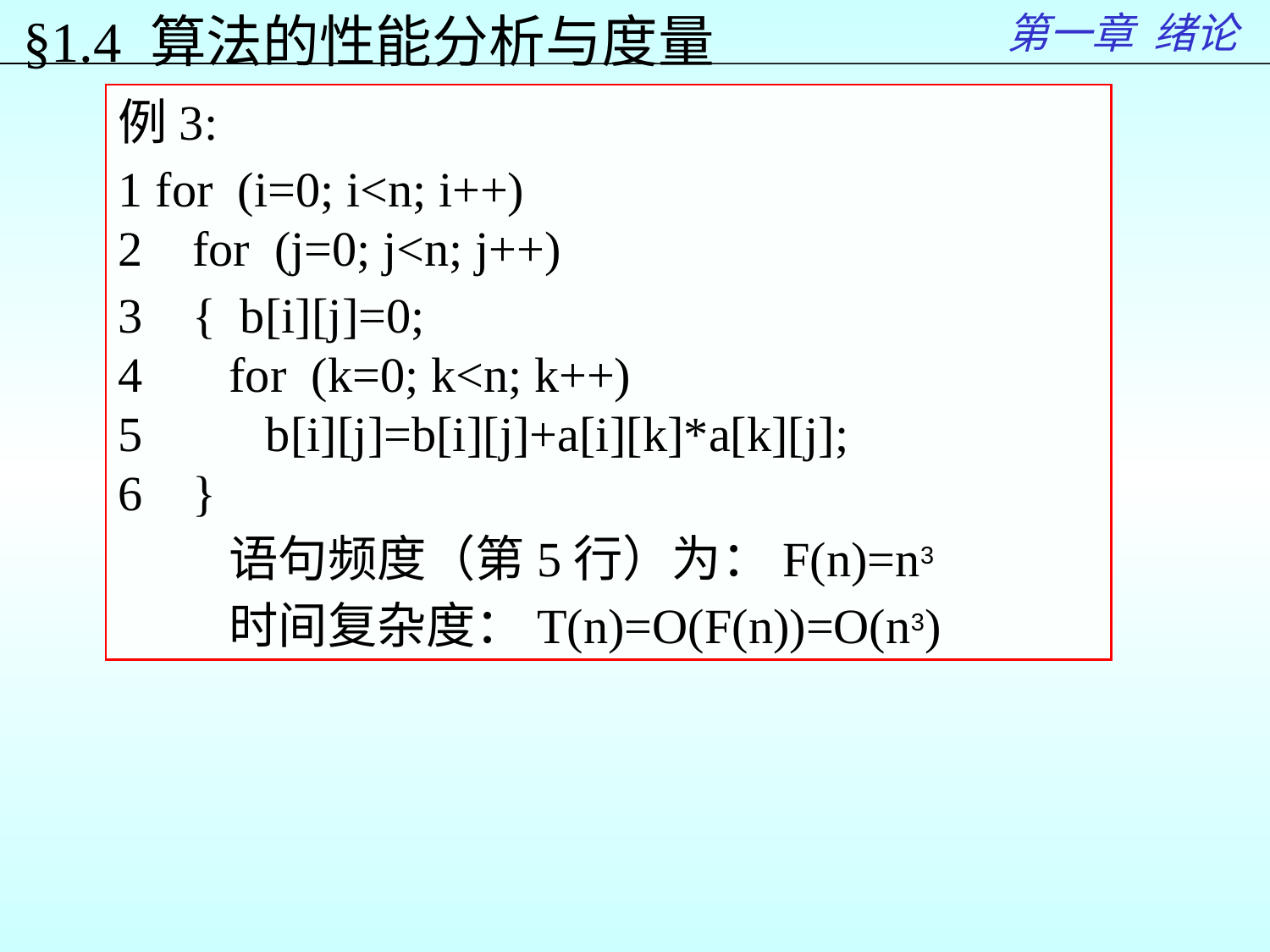

第一章  绪论

§1.4 算法的性能分析与度量
例3:
1 for  (i=0; i<n; i++)
2    for  (j=0; j<n; j++)
3    {  b[i][j]=0;
4       for  (k=0; k<n; k++)
5          b[i][j]=b[i][j]+a[i][k]*a[k][j];
6    }
         语句频度（第5行）为：F(n)=n3
         时间复杂度：T(n)=O(F(n))=O(n3)